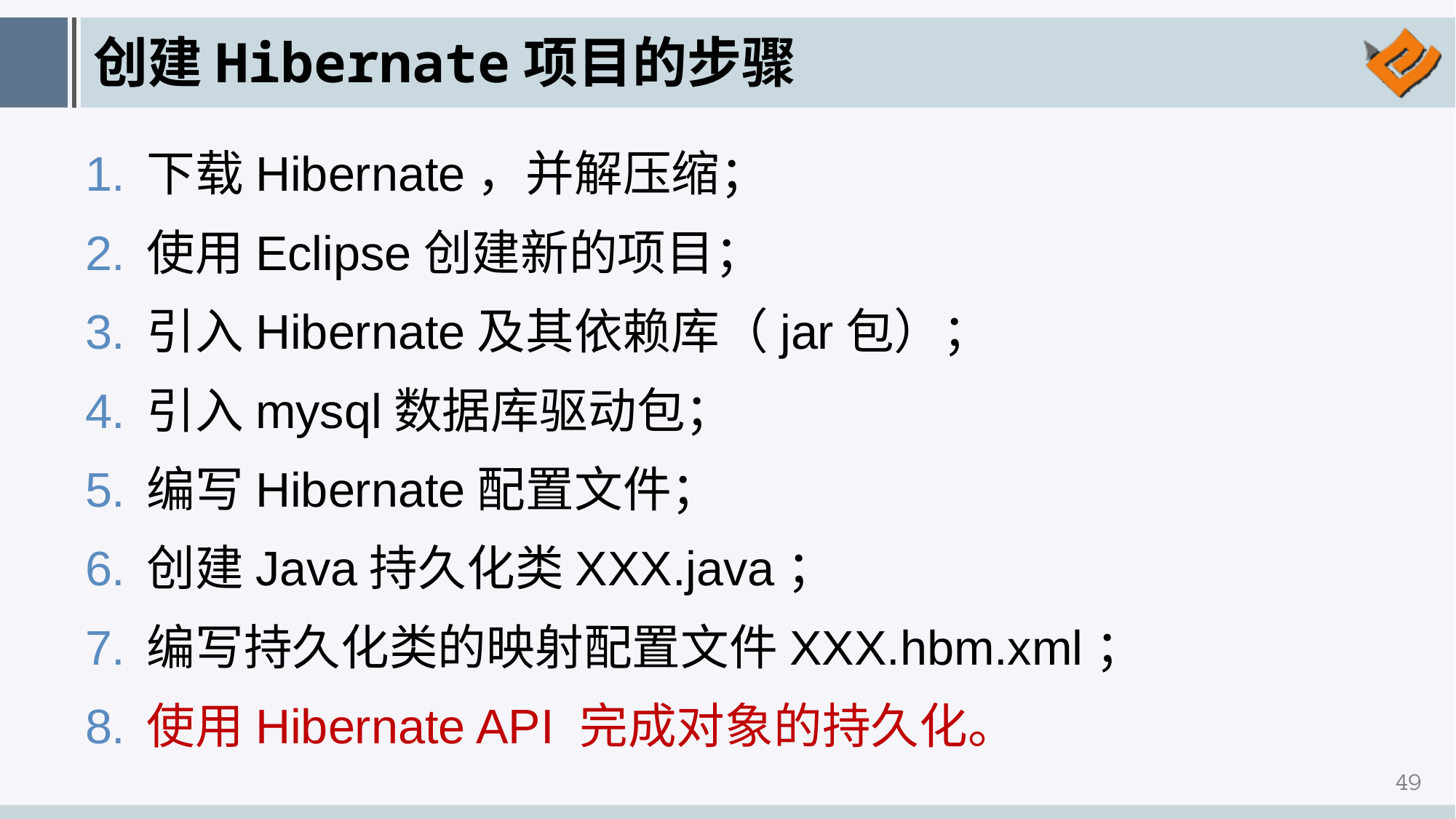

# 创建Hibernate项目的步骤
下载Hibernate，并解压缩；
使用Eclipse创建新的项目；
引入Hibernate及其依赖库（jar包）；
引入mysql数据库驱动包；
编写Hibernate配置文件；
创建Java持久化类XXX.java；
编写持久化类的映射配置文件XXX.hbm.xml；
使用Hibernate API 完成对象的持久化。